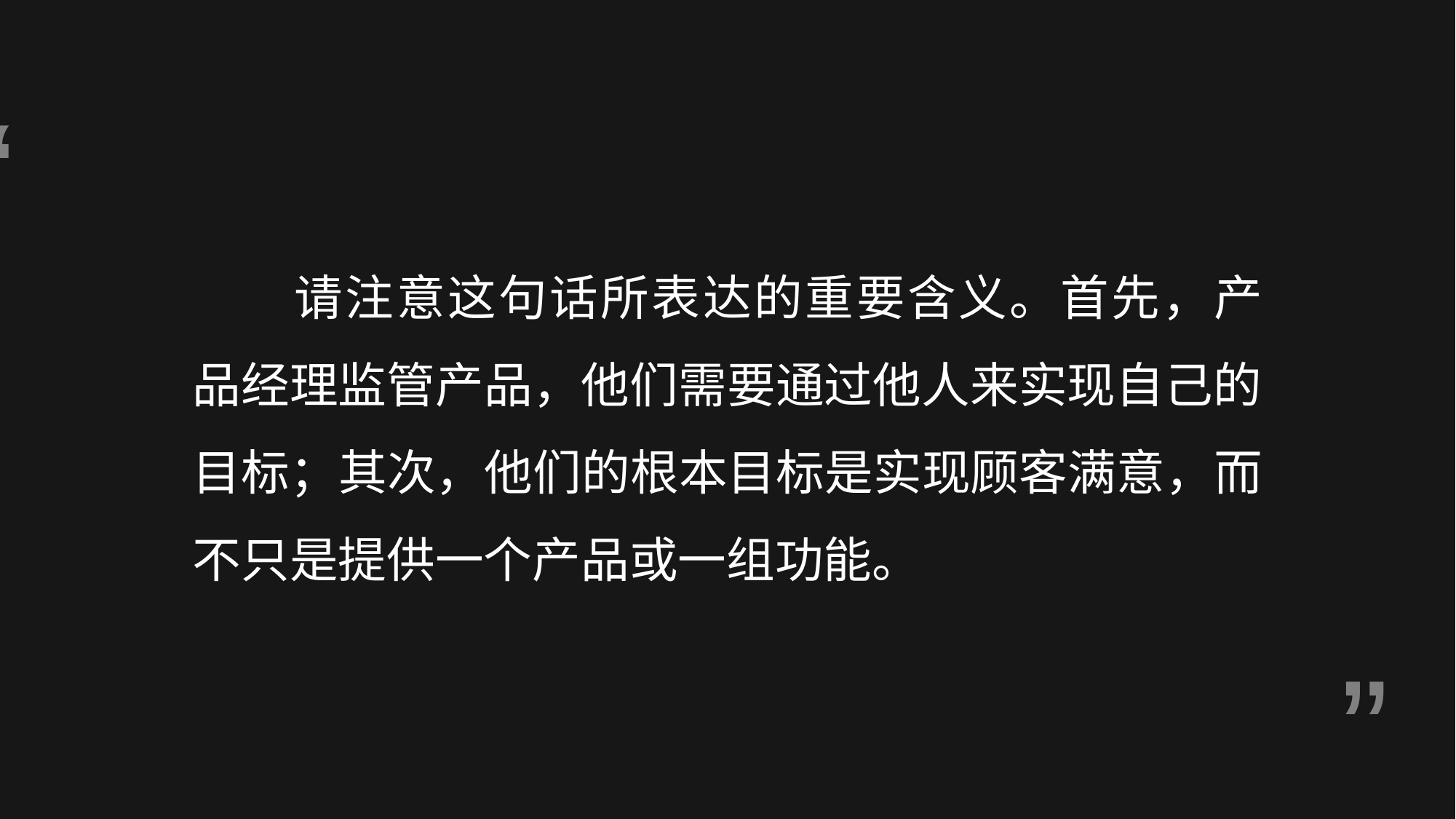

“
请注意这句话所表达的重要含义。首先，产品经理监管产品，他们需要通过他人来实现自己的目标；其次，他们的根本目标是实现顾客满意，而不只是提供一个产品或一组功能。
”